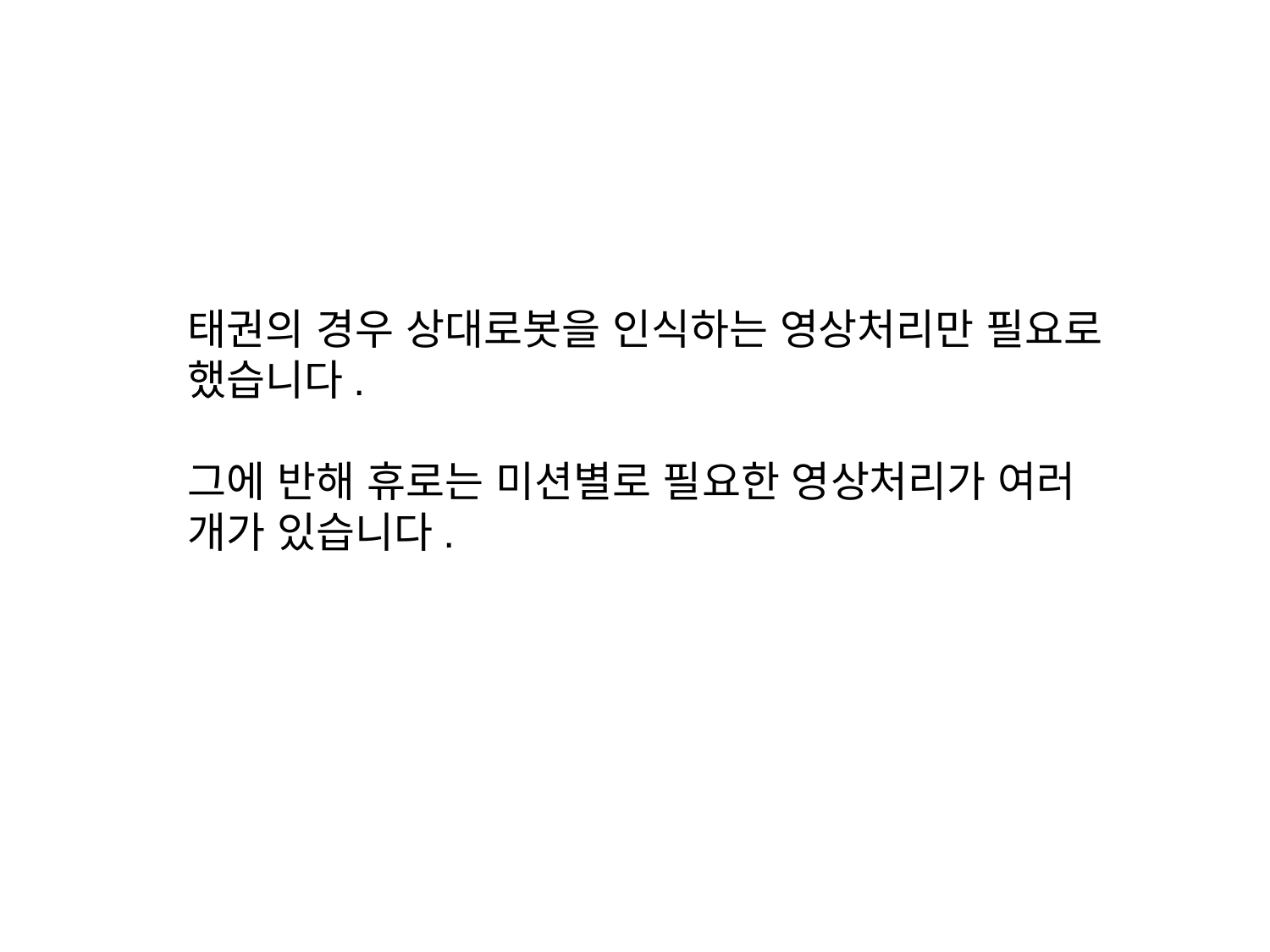

태권의 경우 상대로봇을 인식하는 영상처리만 필요로 했습니다.

그에 반해 휴로는 미션별로 필요한 영상처리가 여러 개가 있습니다.